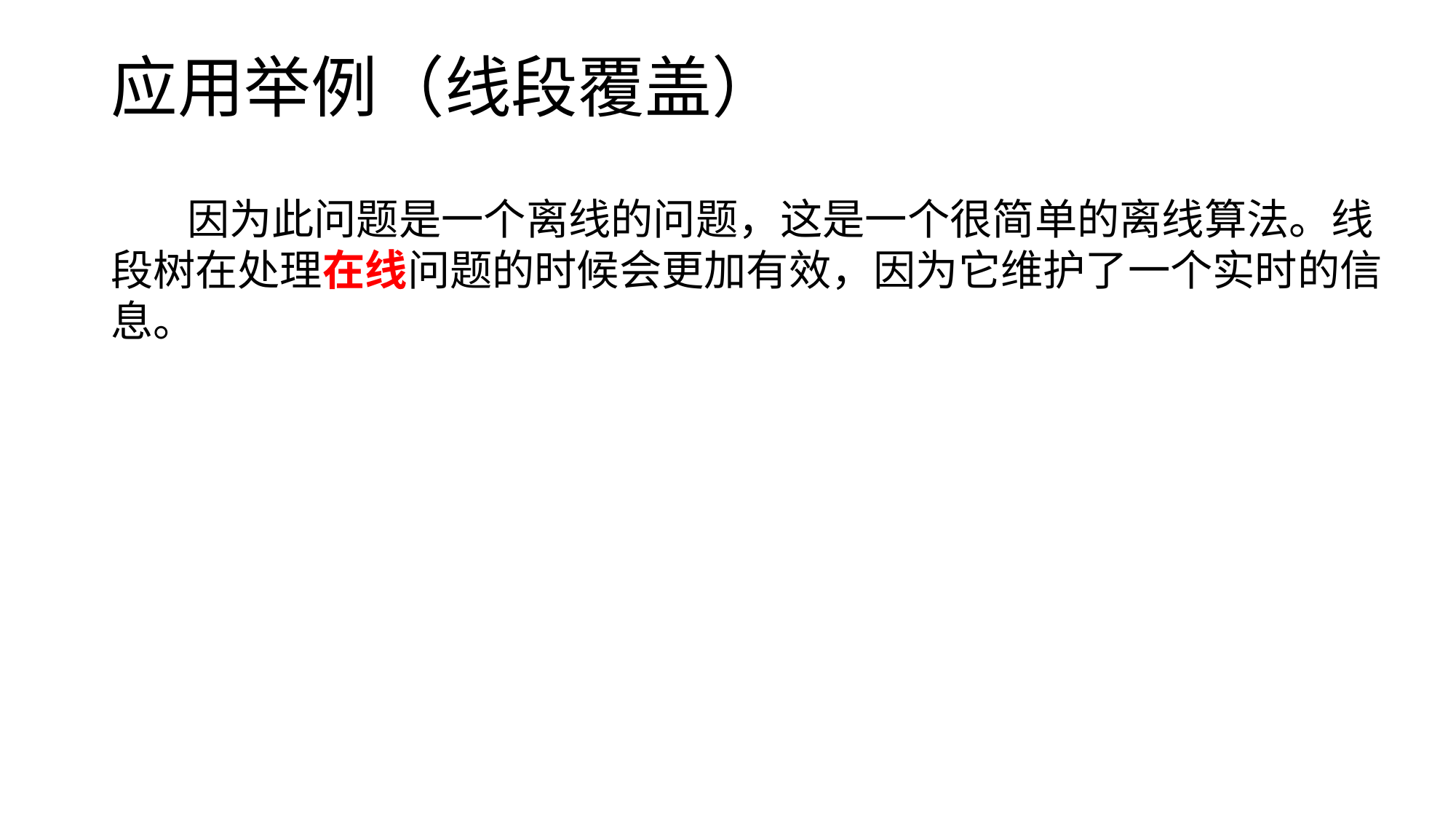

# 应用举例（线段覆盖）
       因为此问题是一个离线的问题，这是一个很简单的离线算法。线段树在处理在线问题的时候会更加有效，因为它维护了一个实时的信息。